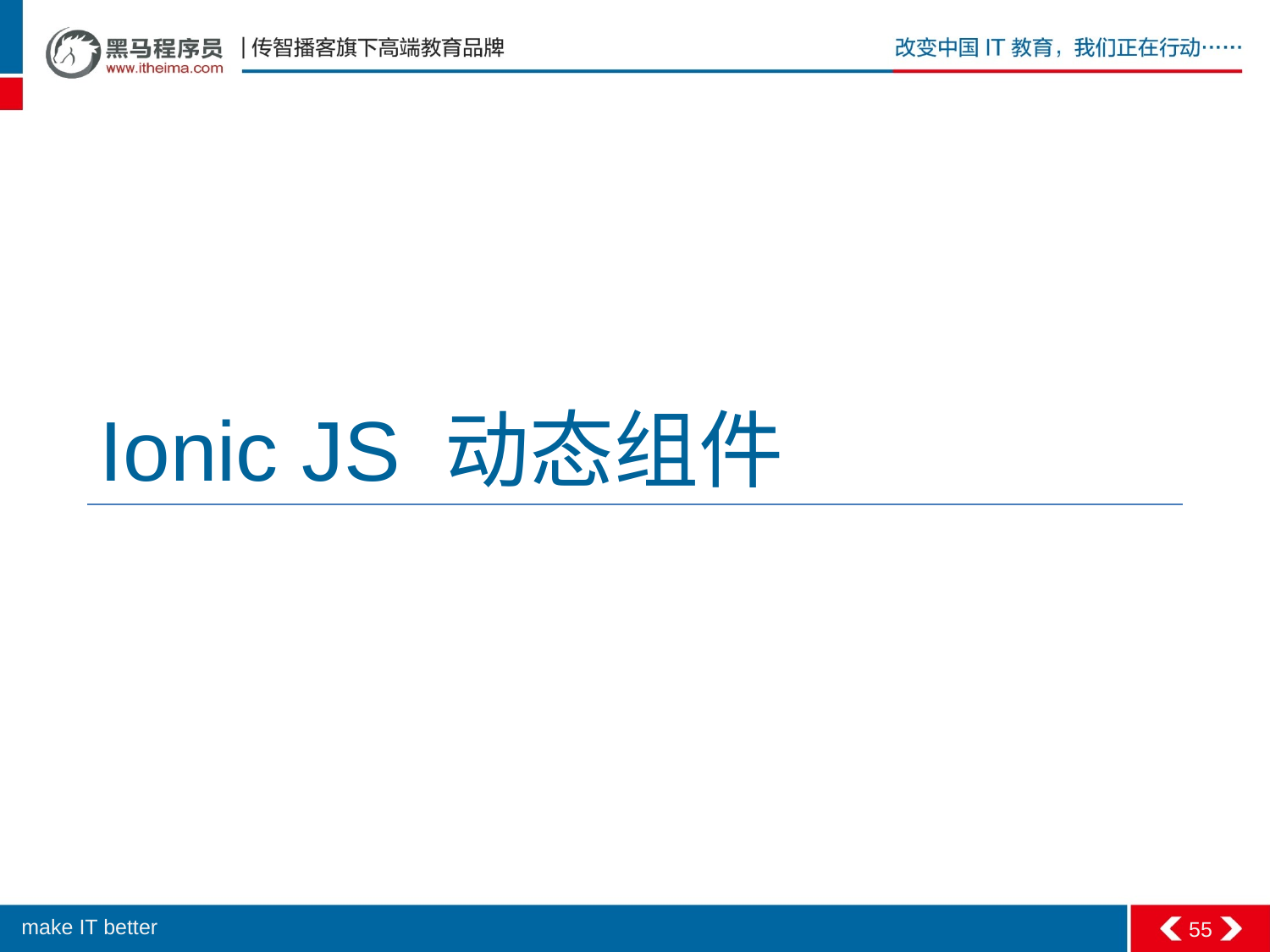

# Ionic JS 动态组件

55

make IT better